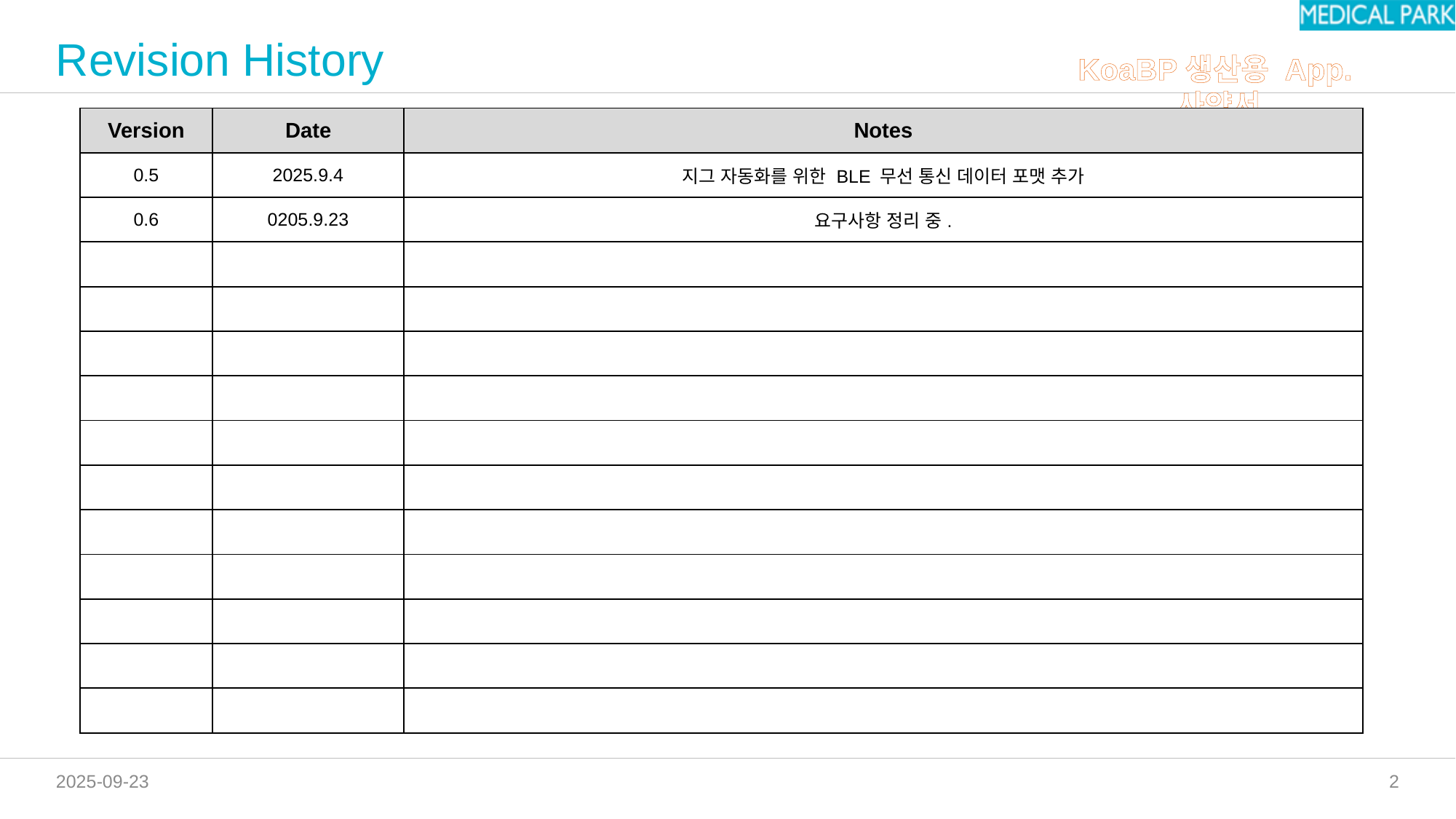

# Revision History
| Version | Date | Notes |
| --- | --- | --- |
| 0.5 | 2025.9.4 | 지그 자동화를 위한 BLE 무선 통신 데이터 포맷 추가 |
| 0.6 | 0205.9.23 | 요구사항 정리 중. |
|  |  |  |
|  |  |  |
|  |  |  |
|  |  |  |
|  |  |  |
|  |  |  |
|  |  |  |
|  |  |  |
|  |  |  |
|  |  |  |
|  |  |  |
2
2025-09-23